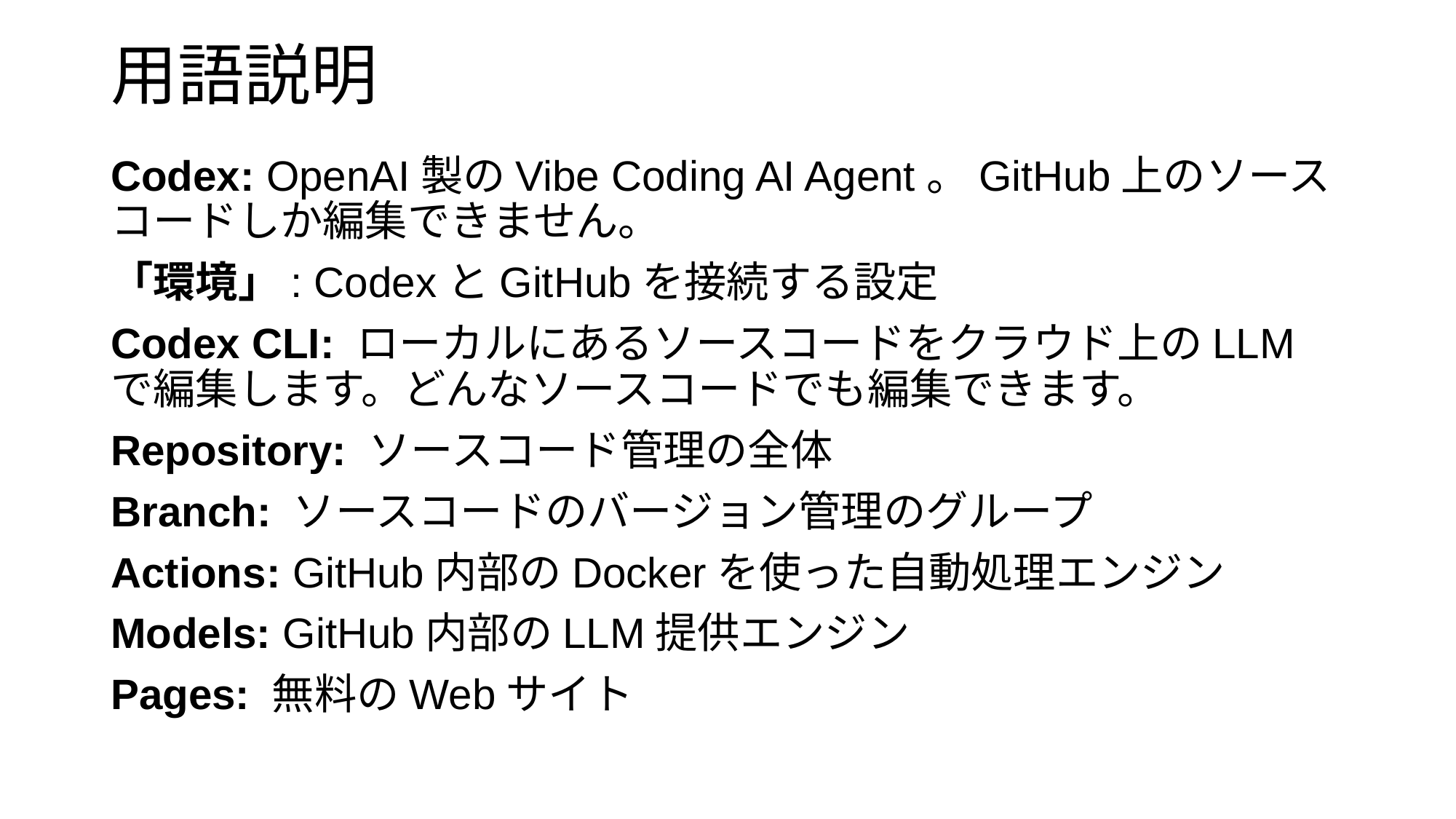

# 用語説明
Codex: OpenAI製のVibe Coding AI Agent。GitHub上のソースコードしか編集できません。
「環境」: CodexとGitHubを接続する設定
Codex CLI: ローカルにあるソースコードをクラウド上のLLMで編集します。どんなソースコードでも編集できます。
Repository: ソースコード管理の全体
Branch: ソースコードのバージョン管理のグループ
Actions: GitHub内部のDockerを使った自動処理エンジン
Models: GitHub内部のLLM提供エンジン
Pages: 無料のWebサイト